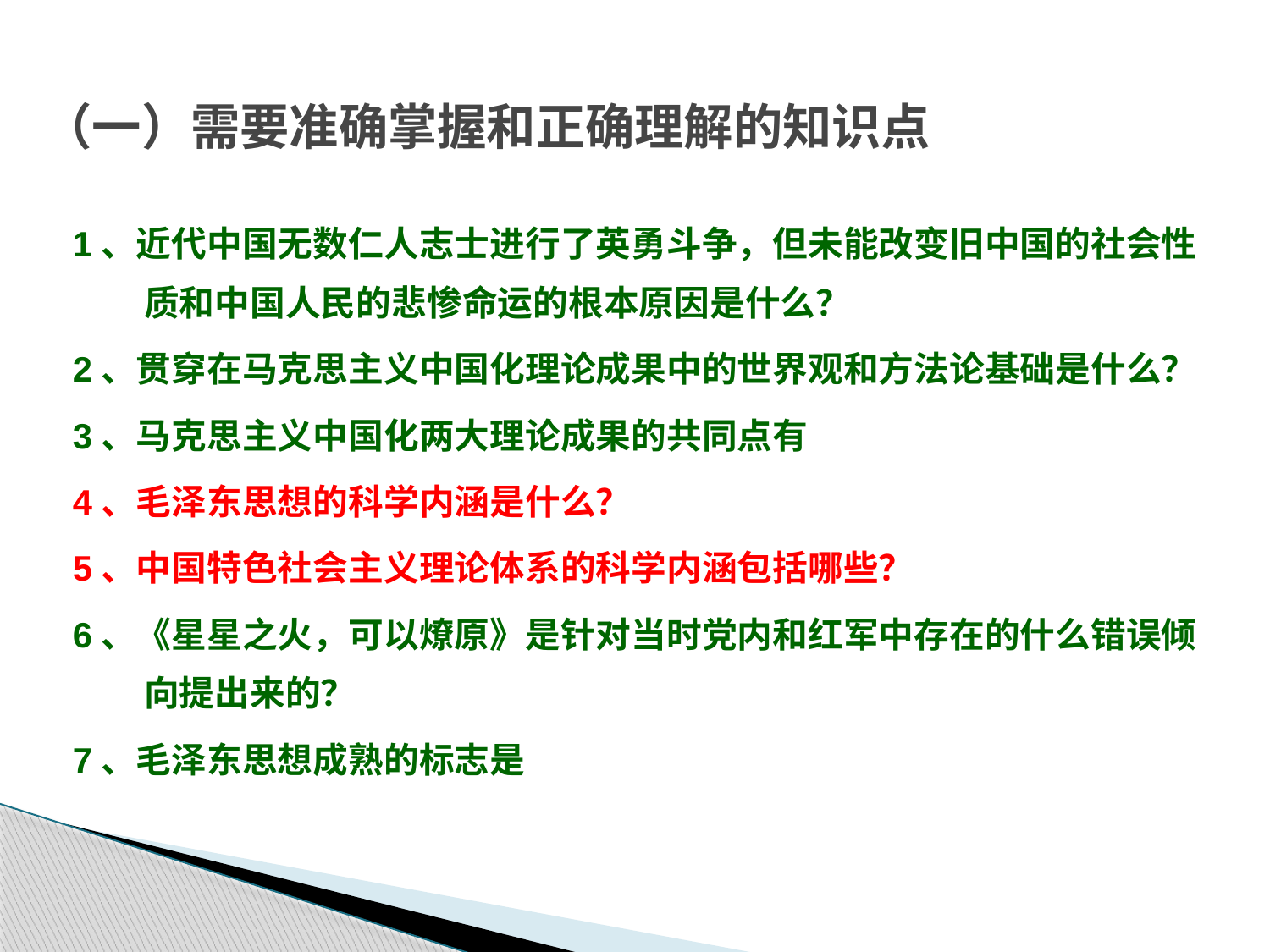

# （一）需要准确掌握和正确理解的知识点
1、近代中国无数仁人志士进行了英勇斗争，但未能改变旧中国的社会性质和中国人民的悲惨命运的根本原因是什么？
2、贯穿在马克思主义中国化理论成果中的世界观和方法论基础是什么？
3、马克思主义中国化两大理论成果的共同点有
4、毛泽东思想的科学内涵是什么？
5、中国特色社会主义理论体系的科学内涵包括哪些？
6、《星星之火，可以燎原》是针对当时党内和红军中存在的什么错误倾向提出来的？
7、毛泽东思想成熟的标志是